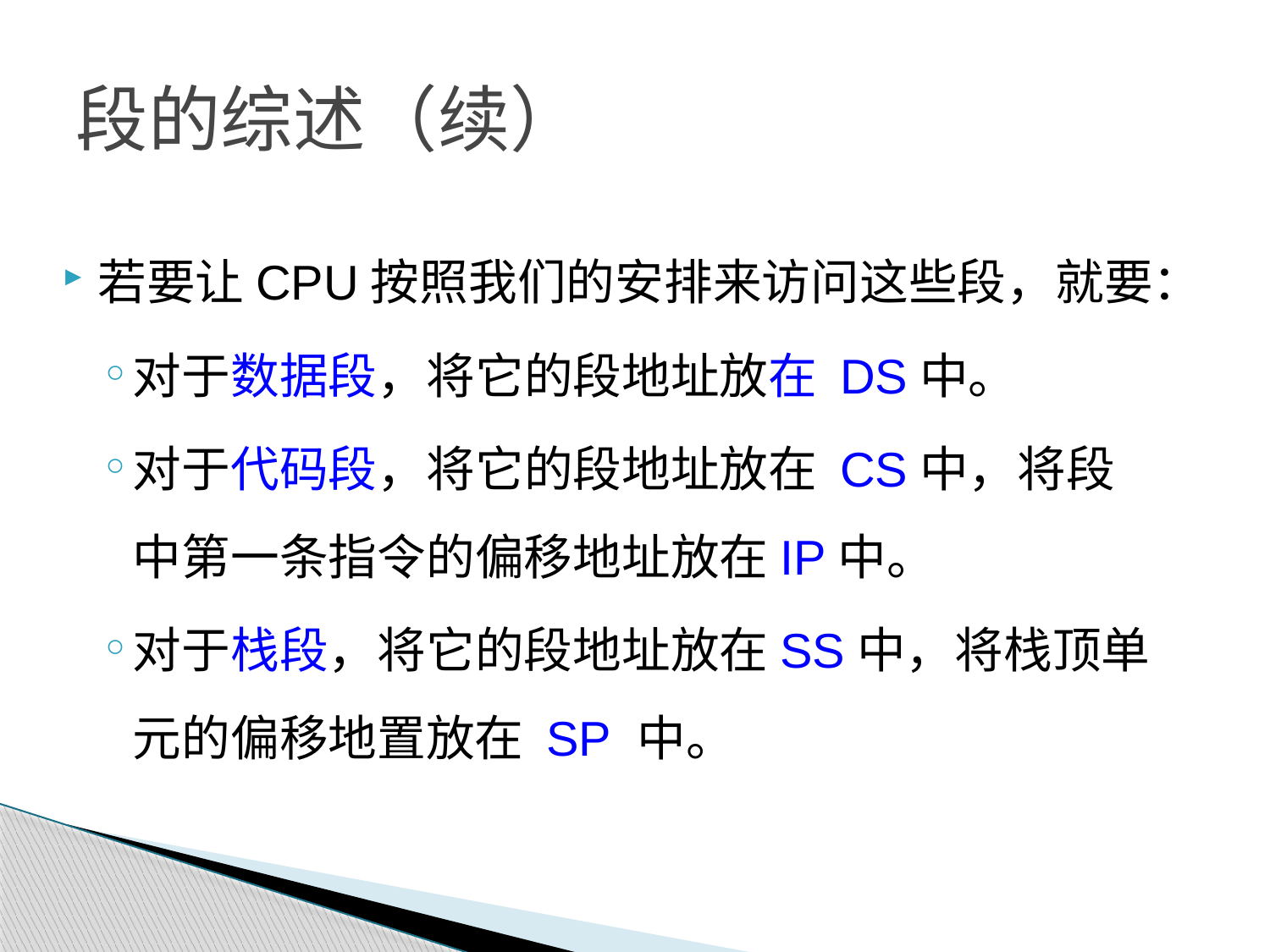

# 段的综述（续）
若要让CPU按照我们的安排来访问这些段，就要：
对于数据段，将它的段地址放在 DS中。
对于代码段，将它的段地址放在 CS中，将段中第一条指令的偏移地址放在IP中。
对于栈段，将它的段地址放在SS中，将栈顶单元的偏移地置放在 SP 中。